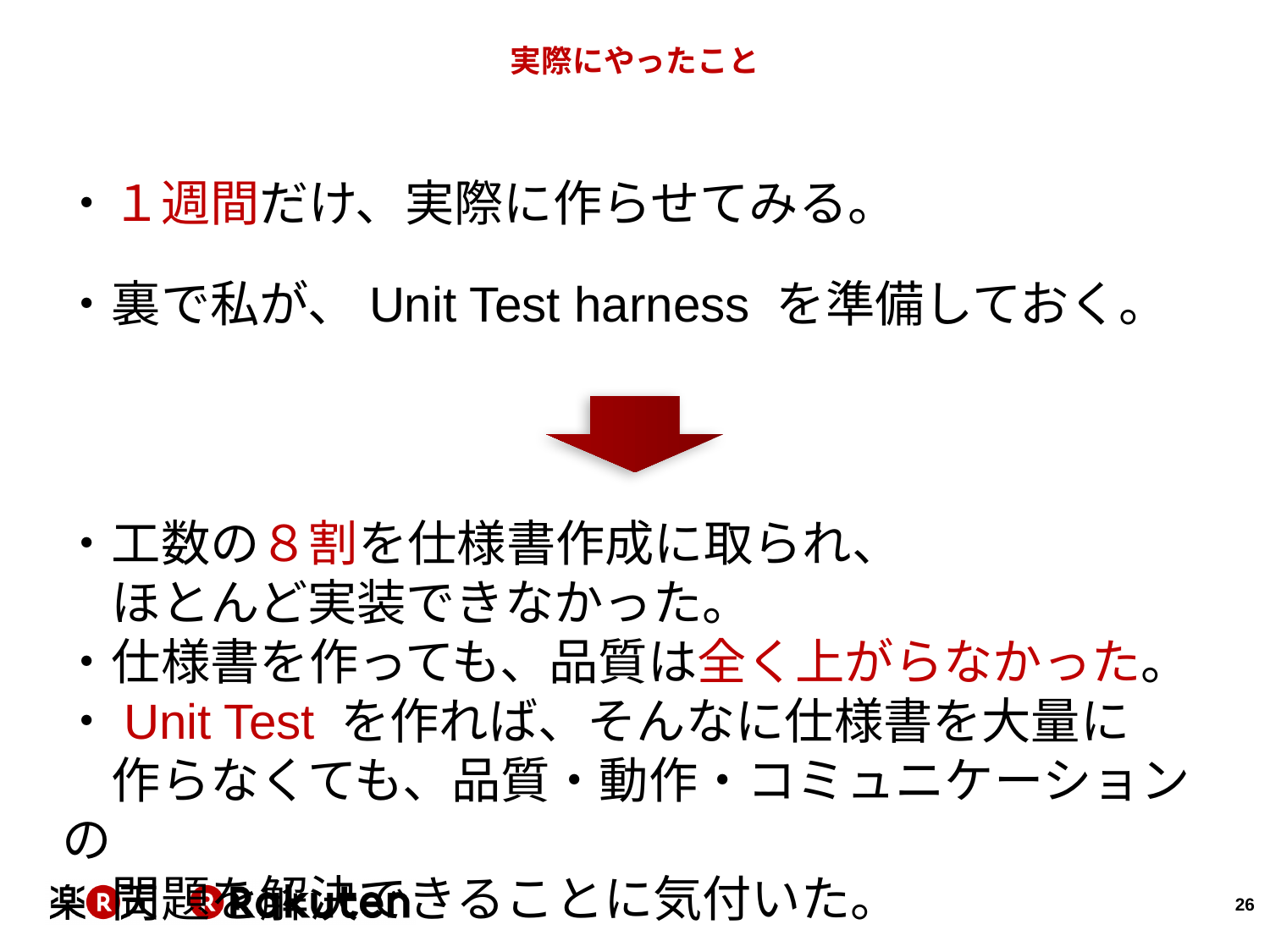

# 実際にやったこと
・１週間だけ、実際に作らせてみる。
・裏で私が、Unit Test harness を準備しておく。

・工数の８割を仕様書作成に取られ、
　ほとんど実装できなかった。
・仕様書を作っても、品質は全く上がらなかった。
・Unit Test を作れば、そんなに仕様書を大量に
　作らなくても、品質・動作・コミュニケーションの
　問題を解決できることに気付いた。